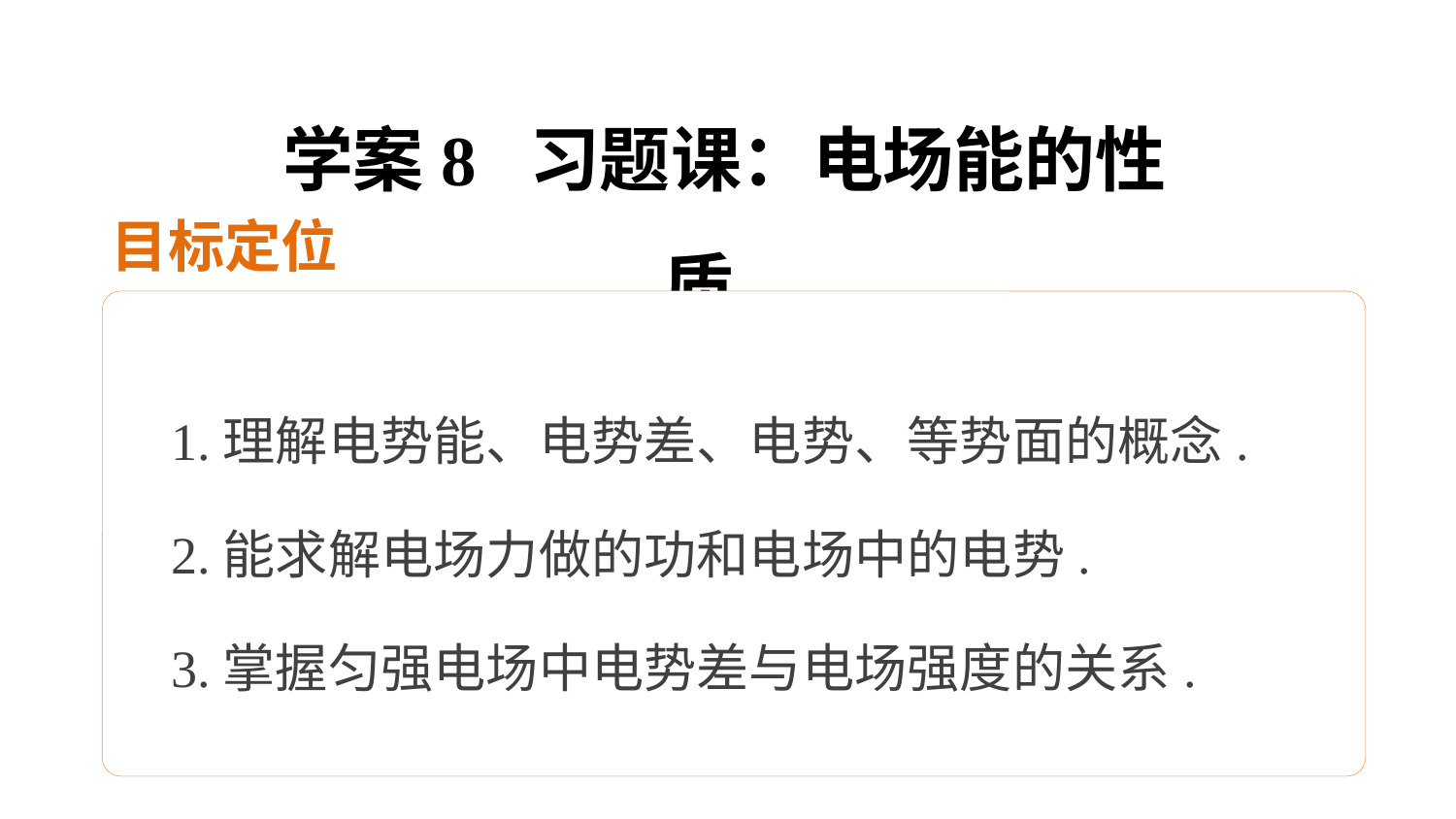

学案8  习题课：电场能的性质
目标定位

1.理解电势能、电势差、电势、等势面的概念.
2.能求解电场力做的功和电场中的电势.
3.掌握匀强电场中电势差与电场强度的关系.